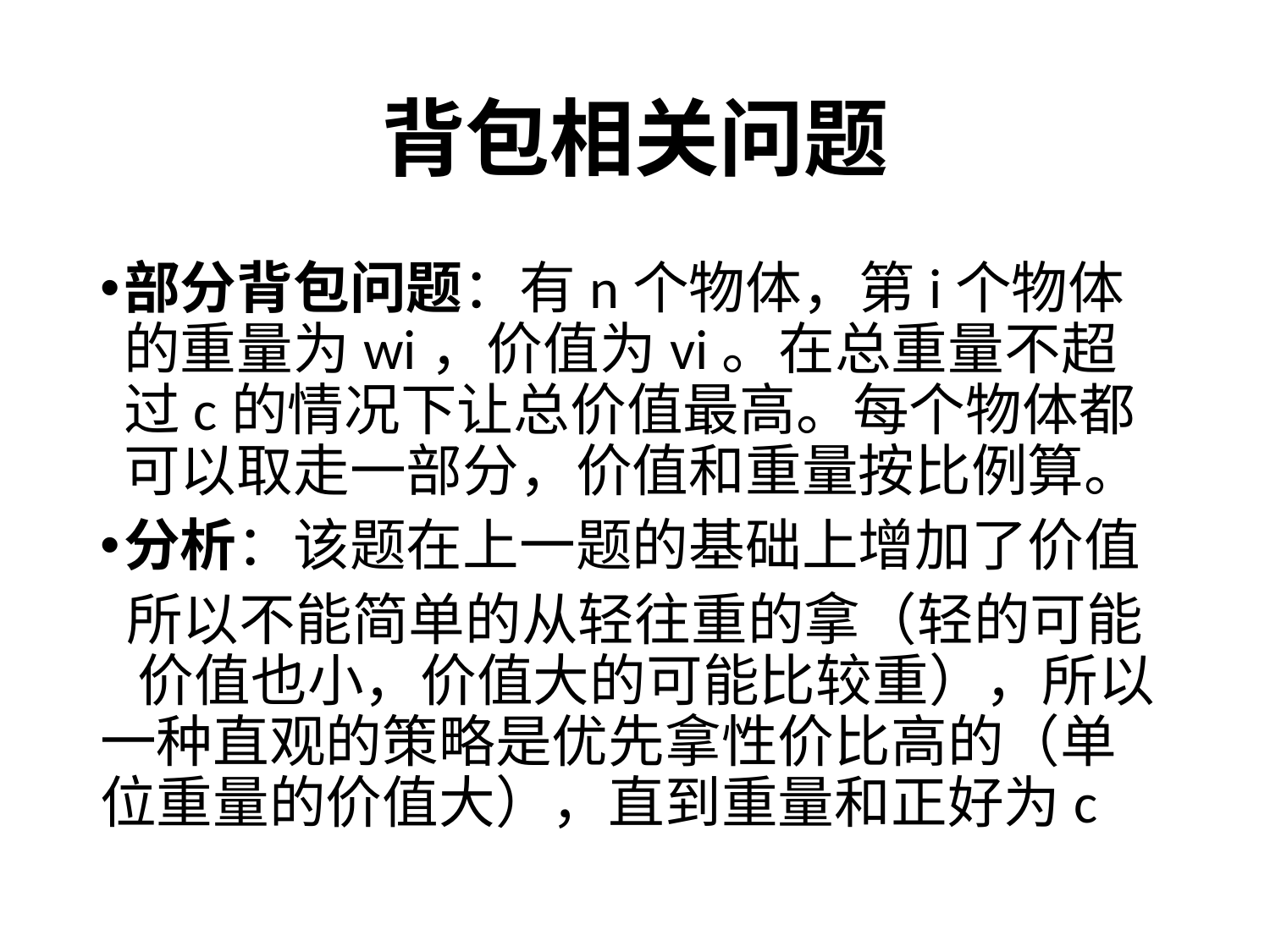

# 背包相关问题
部分背包问题：有n个物体，第i个物体的重量为wi，价值为vi。在总重量不超过c的情况下让总价值最高。每个物体都可以取走一部分，价值和重量按比例算。
分析：该题在上一题的基础上增加了价值
 所以不能简单的从轻往重的拿（轻的可能      价值也小，价值大的可能比较重），所以一种直观的策略是优先拿性价比高的（单 位重量的价值大），直到重量和正好为c